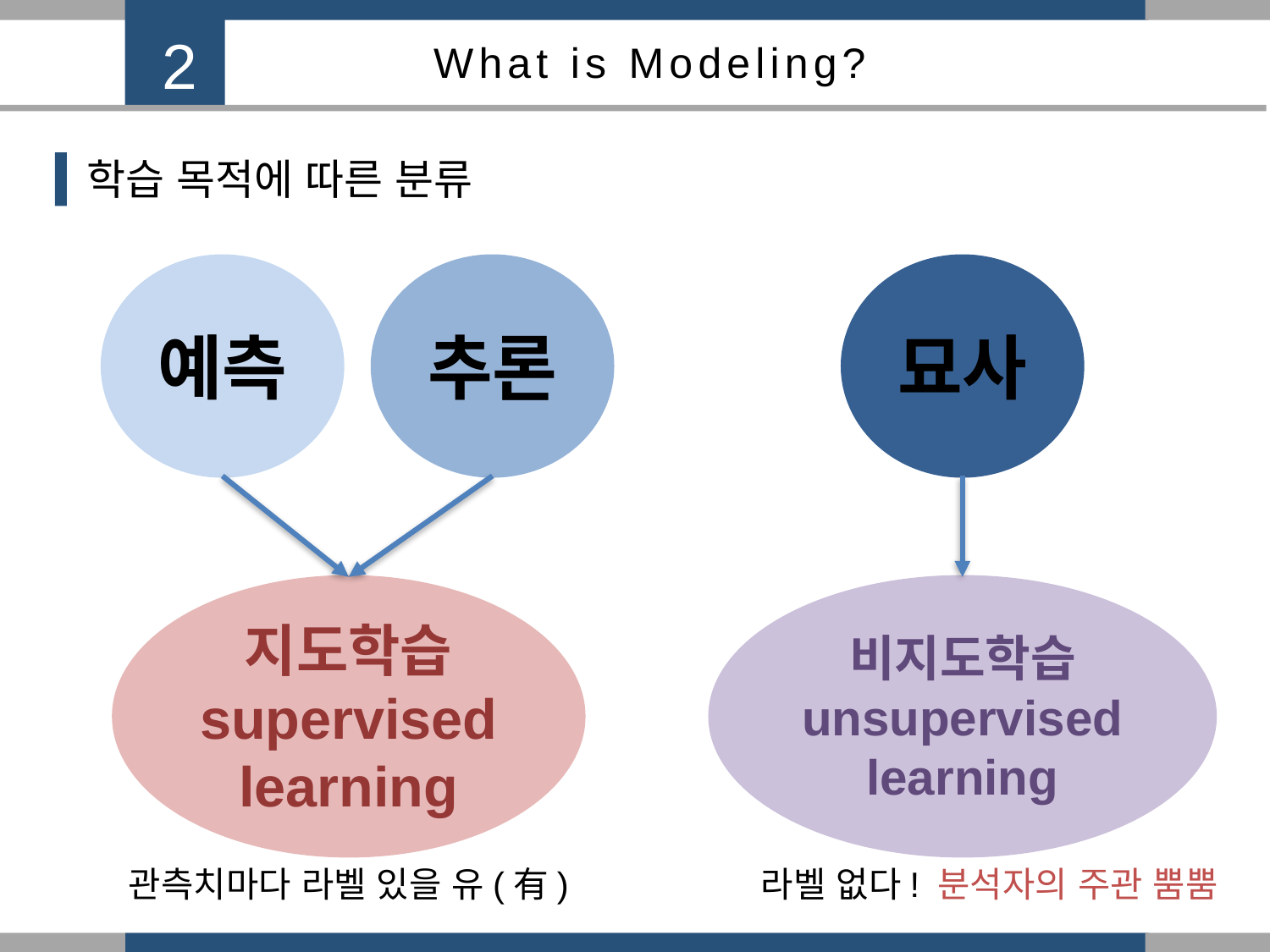

2
What is Modeling?

학습 목적에 따른 분류

예측
추론
묘사
지도학습
supervised learning
비지도학습
unsupervised learning
관측치마다 라벨 있을 유(有)
라벨 없다! 분석자의 주관 뿜뿜